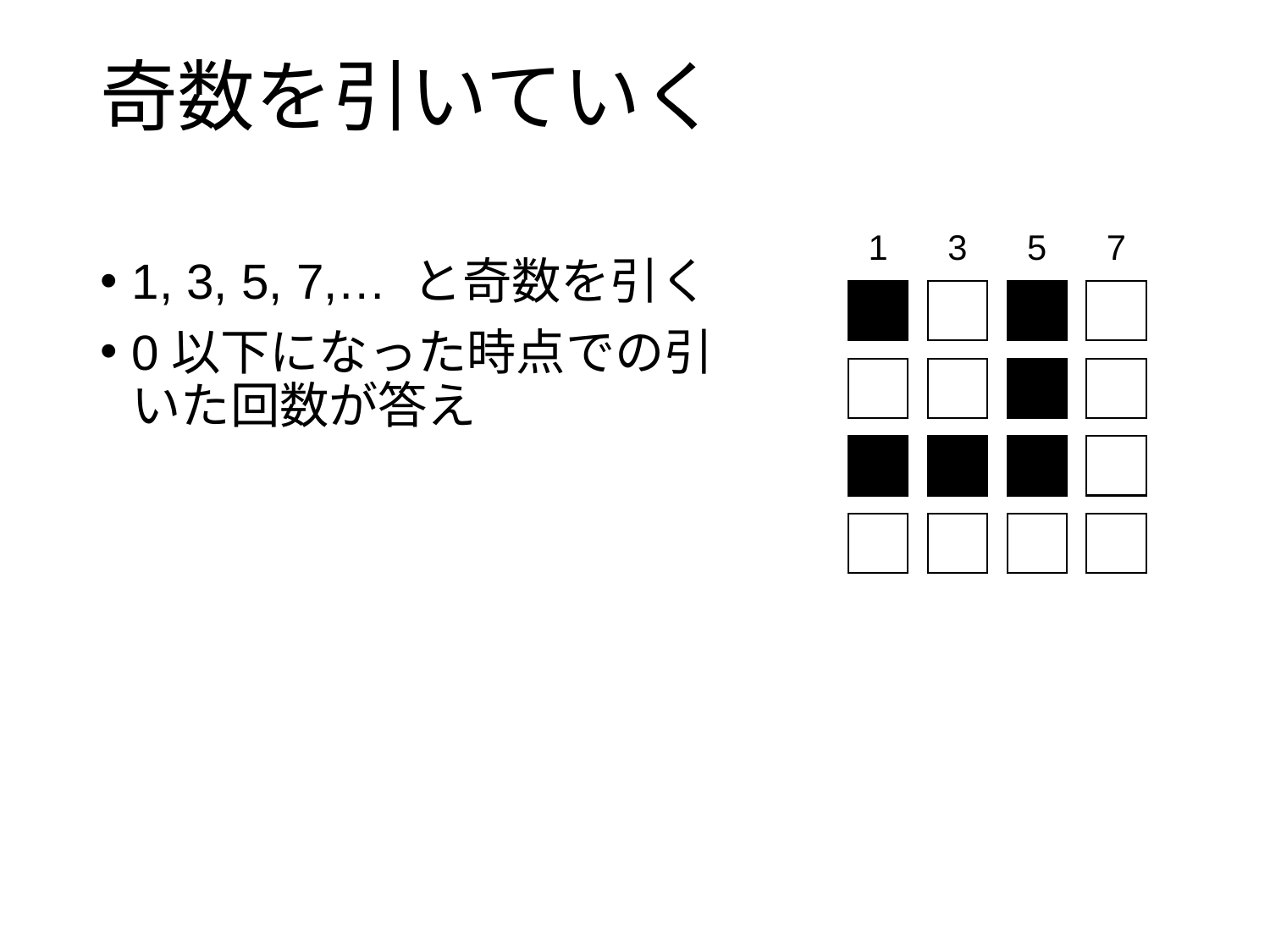

# 奇数を引いていく
1
3
5
7

1, 3, 5, 7,… と奇数を引く
0以下になった時点での引いた回数が答え